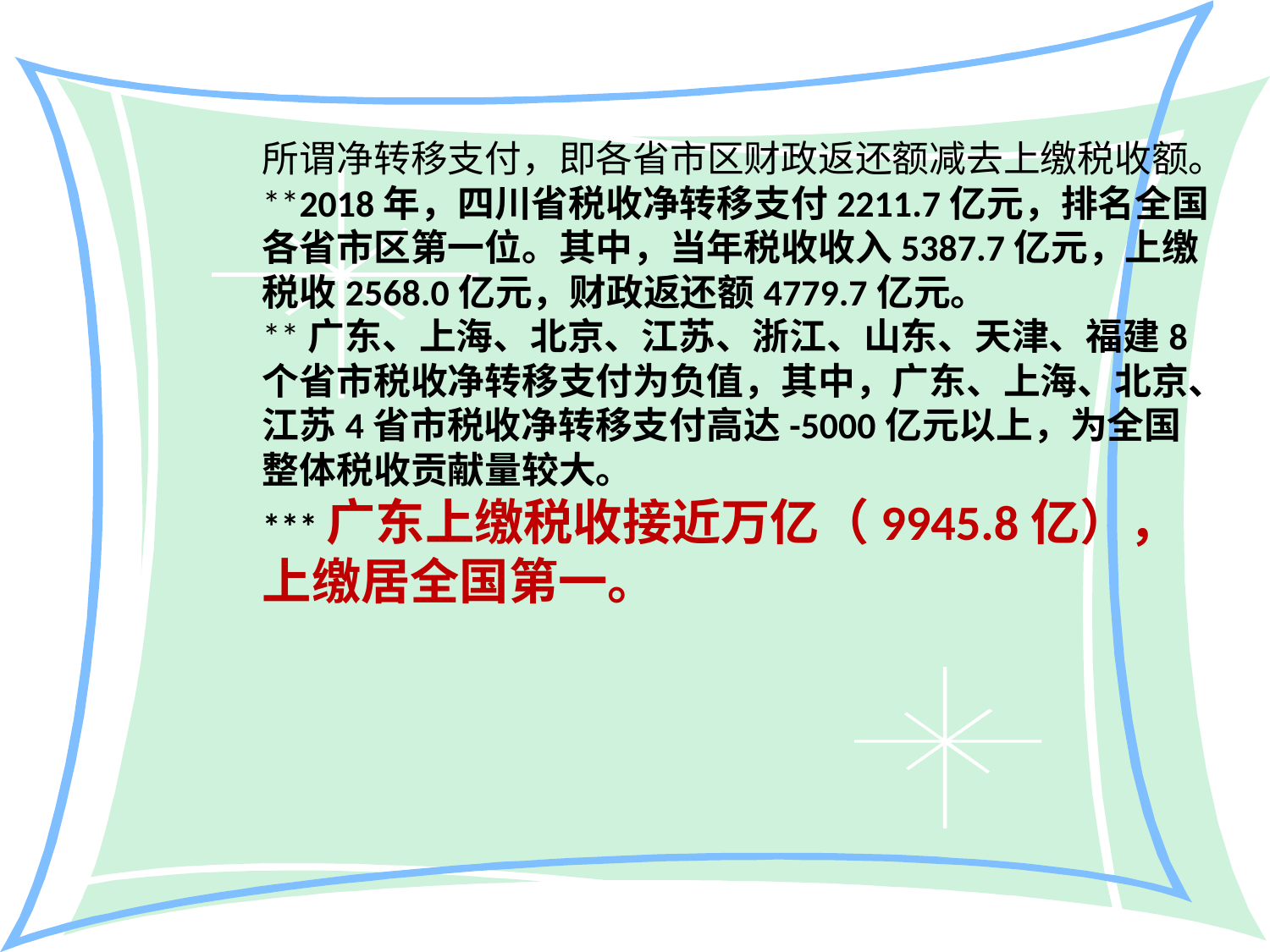

所谓净转移支付，即各省市区财政返还额减去上缴税收额。
**2018年，四川省税收净转移支付2211.7亿元，排名全国各省市区第一位。其中，当年税收收入5387.7亿元，上缴税收2568.0亿元，财政返还额4779.7亿元。
**广东、上海、北京、江苏、浙江、山东、天津、福建8个省市税收净转移支付为负值，其中，广东、上海、北京、江苏4省市税收净转移支付高达-5000亿元以上，为全国整体税收贡献量较大。
***广东上缴税收接近万亿（9945.8亿），上缴居全国第一。